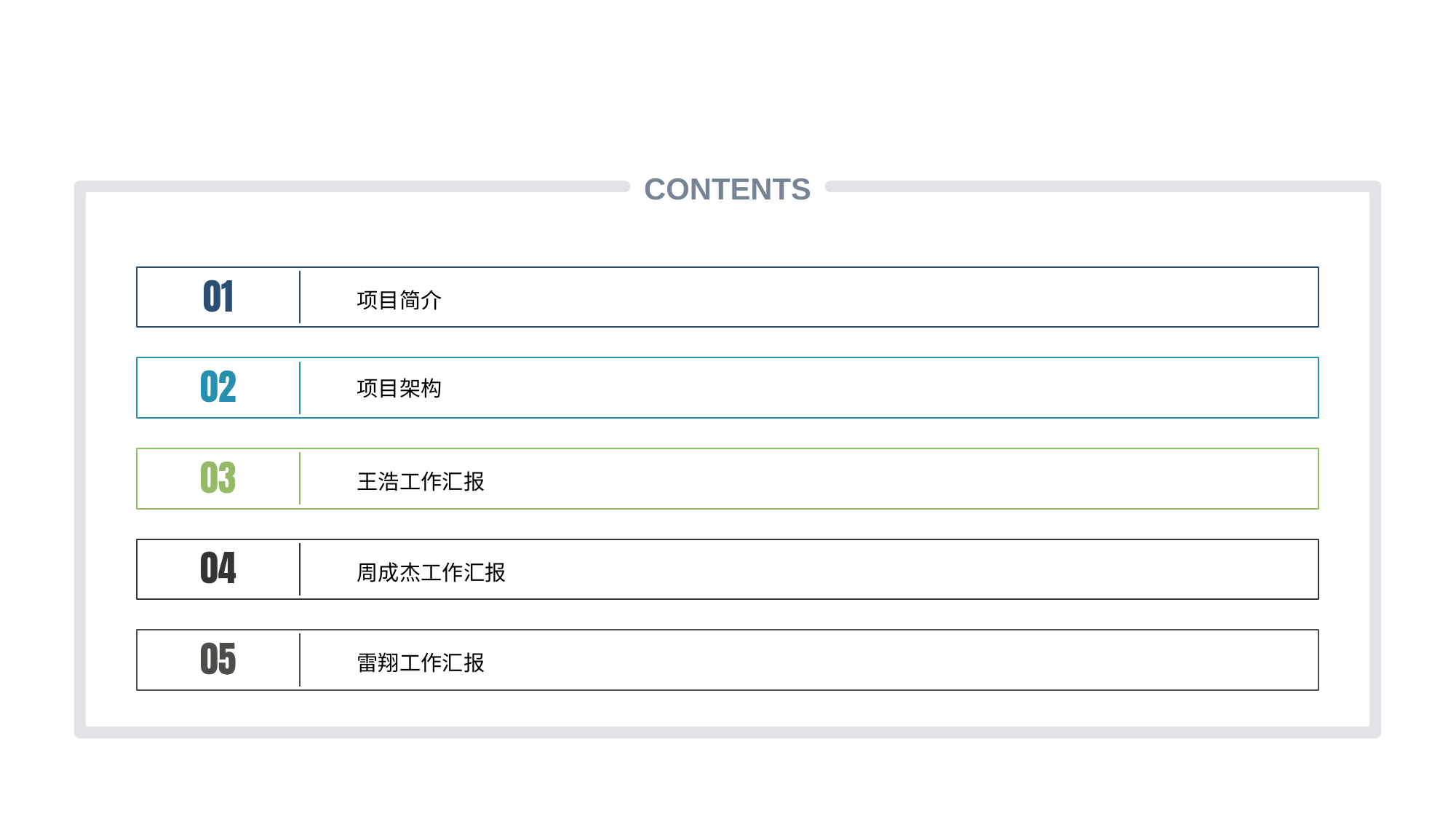

CONTENTS

01
项目简介

02
项目架构
03
王浩工作汇报

04
周成杰工作汇报

05
雷翔工作汇报